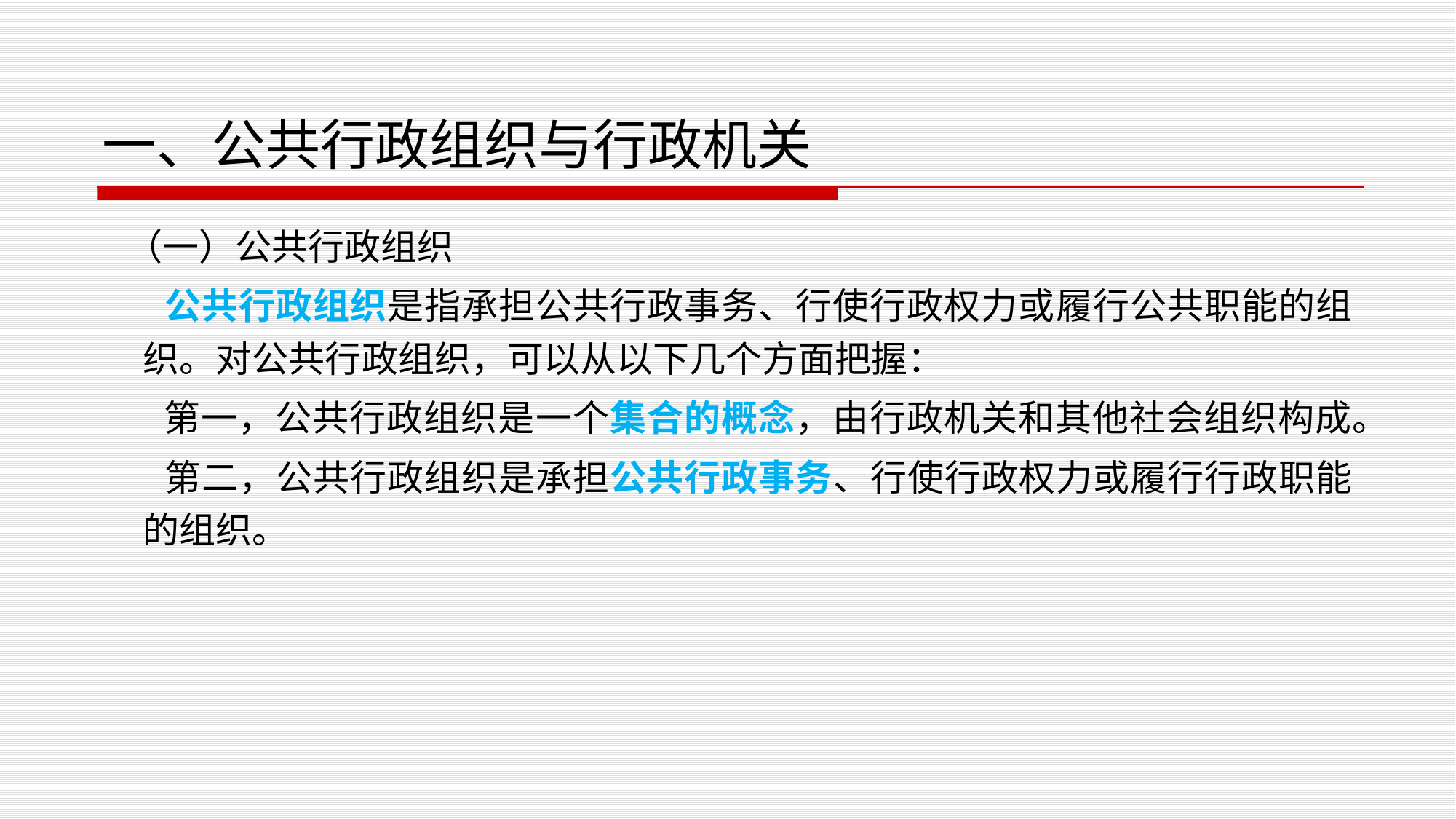

# 一、公共行政组织与行政机关
  （一）公共行政组织
      公共行政组织是指承担公共行政事务、行使行政权力或履行公共职能的组织。对公共行政组织，可以从以下几个方面把握：
      第一，公共行政组织是一个集合的概念，由行政机关和其他社会组织构成。
      第二，公共行政组织是承担公共行政事务、行使行政权力或履行行政职能的组织。